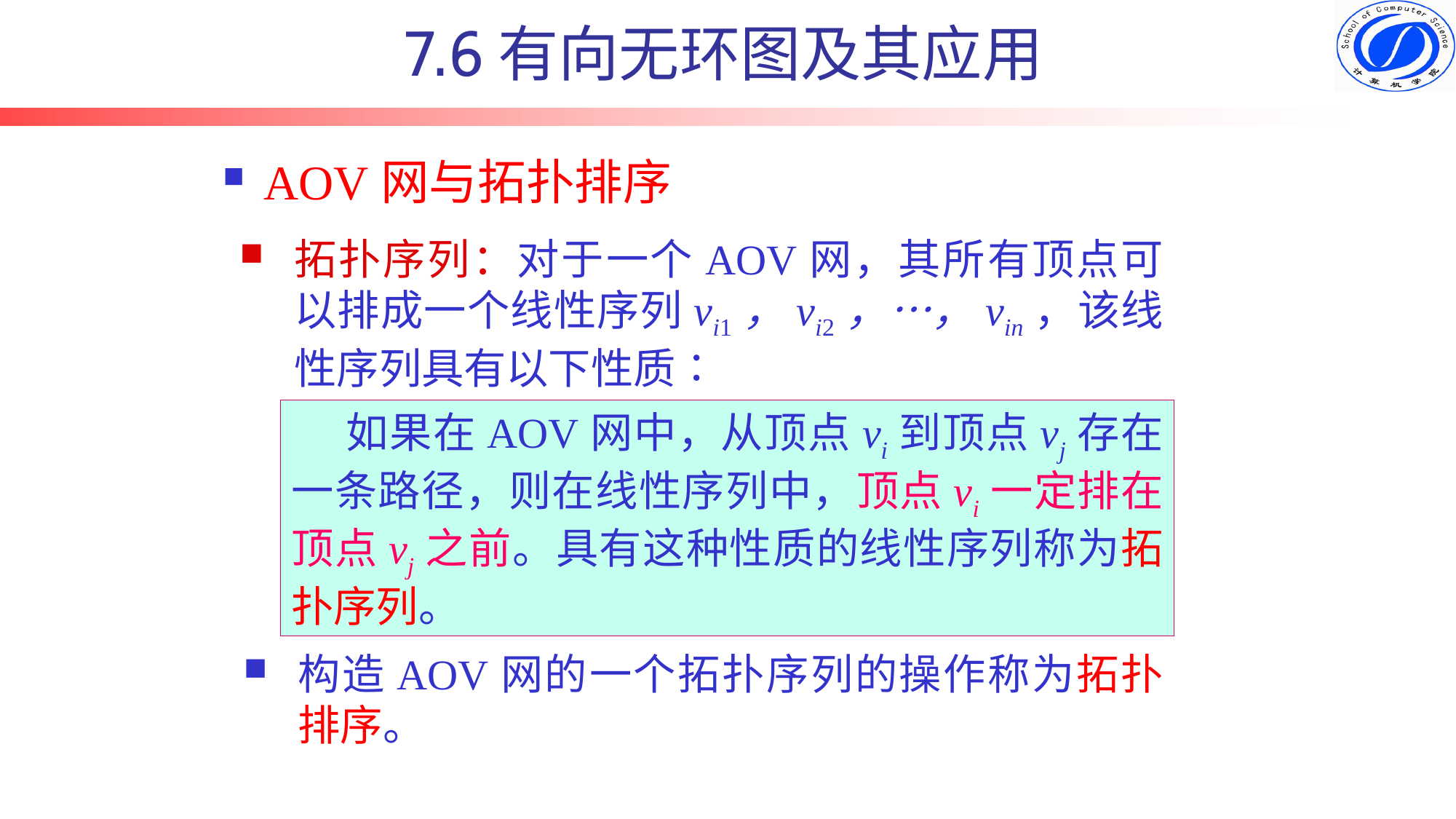

7.6有向无环图及其应用
AOV网与拓扑排序
拓扑序列：对于一个AOV网，其所有顶点可以排成一个线性序列vi1，vi2，…，vin，该线性序列具有以下性质∶
如果在AOV网中，从顶点vi到顶点vj存在一条路径，则在线性序列中，顶点vi一定排在顶点vj之前。具有这种性质的线性序列称为拓扑序列。
构造AOV网的一个拓扑序列的操作称为拓扑排序。